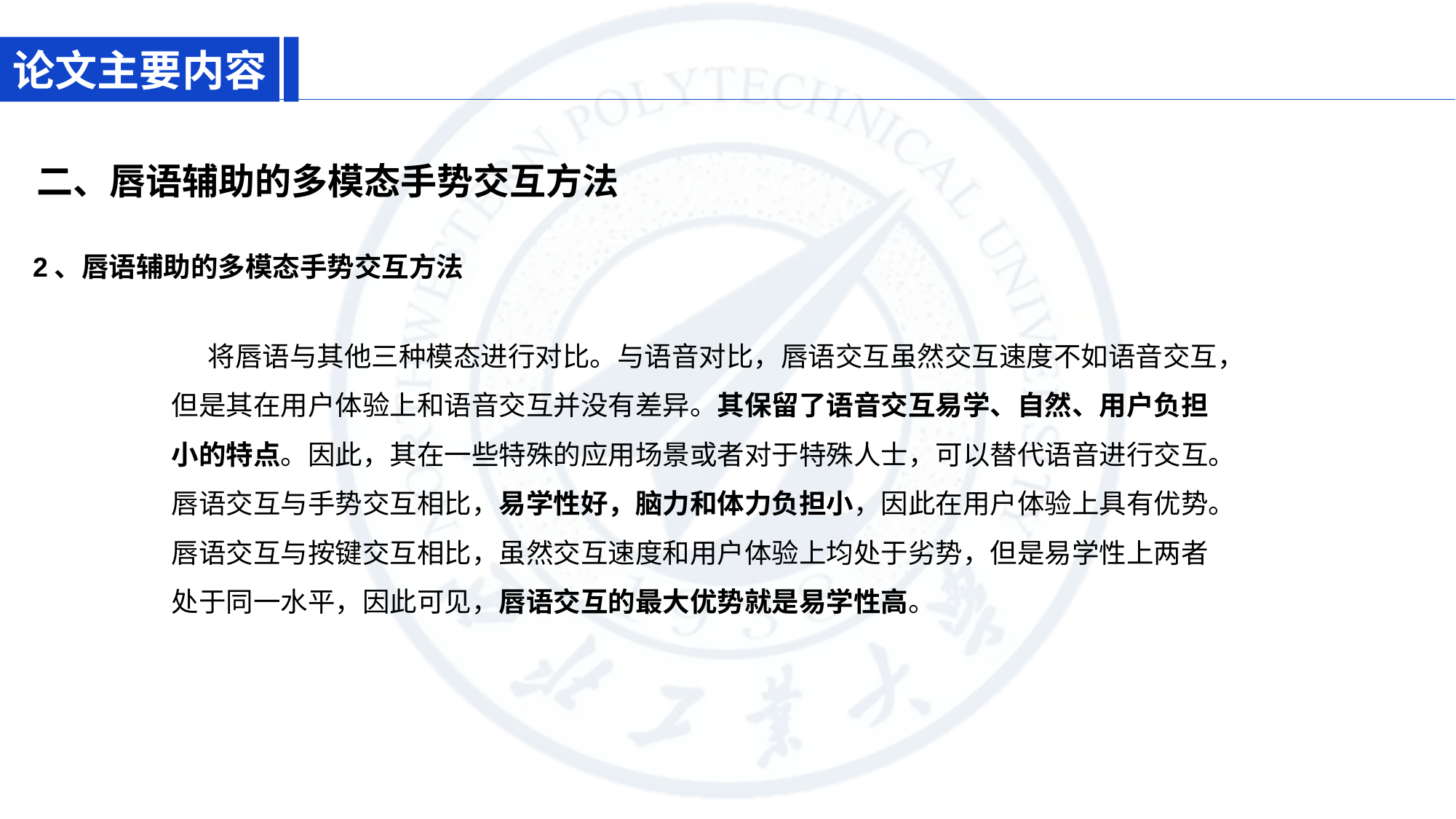

论文主要内容

二、唇语辅助的多模态手势交互方法
2、唇语辅助的多模态手势交互方法
将唇语与其他三种模态进行对比。与语音对比，唇语交互虽然交互速度不如语音交互，但是其在用户体验上和语音交互并没有差异。其保留了语音交互易学、自然、用户负担小的特点。因此，其在一些特殊的应用场景或者对于特殊人士，可以替代语音进行交互。唇语交互与手势交互相比，易学性好，脑力和体力负担小，因此在用户体验上具有优势。唇语交互与按键交互相比，虽然交互速度和用户体验上均处于劣势，但是易学性上两者处于同一水平，因此可见，唇语交互的最大优势就是易学性高。